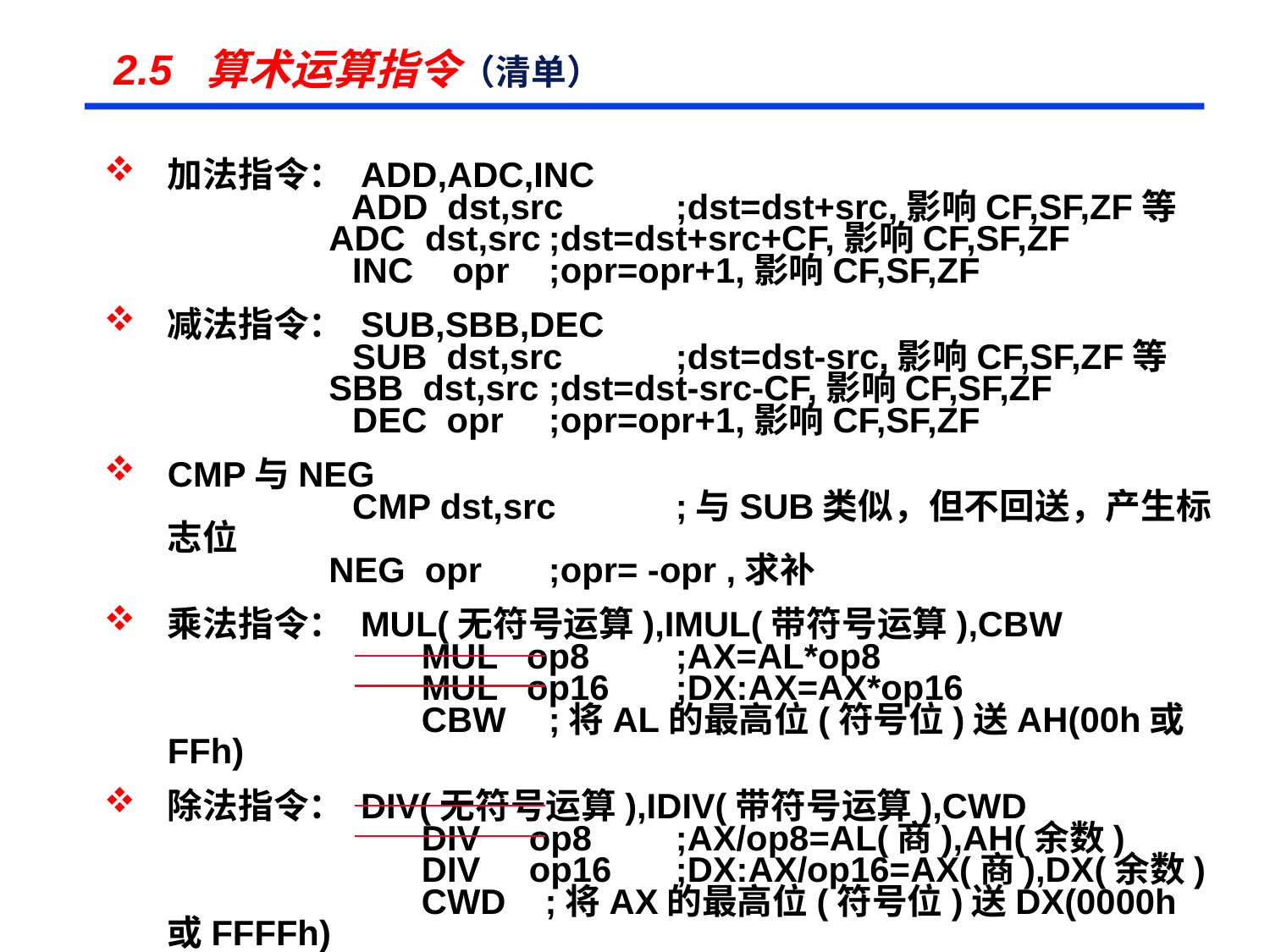

# 2.5  算术运算指令（清单）
加法指令： ADD,ADC,INC
                   ADD  dst,src	;dst=dst+src,影响CF,SF,ZF等
                   ADC  dst,src	;dst=dst+src+CF,影响CF,SF,ZF
                   INC    opr	;opr=opr+1,影响CF,SF,ZF
减法指令： SUB,SBB,DEC
                   SUB  dst,src	;dst=dst-src,影响CF,SF,ZF等
                   SBB  dst,src	;dst=dst-src-CF,影响CF,SF,ZF
                   DEC  opr	;opr=opr+1,影响CF,SF,ZF
CMP与NEG
                   CMP dst,src	;与SUB类似，但不回送，产生标志位
                   NEG  opr 	;opr= -opr ,求补
乘法指令： MUL(无符号运算),IMUL(带符号运算),CBW
                	MUL   op8	;AX=AL*op8
                  	MUL   op16	;DX:AX=AX*op16
                  	CBW	;将AL的最高位(符号位)送AH(00h或FFh)
除法指令： DIV(无符号运算),IDIV(带符号运算),CWD
                	DIV     op8	;AX/op8=AL(商),AH(余数)
	      	DIV     op16 	;DX:AX/op16=AX(商),DX(余数)
		CWD    ;将AX的最高位(符号位)送DX(0000h或FFFFh)